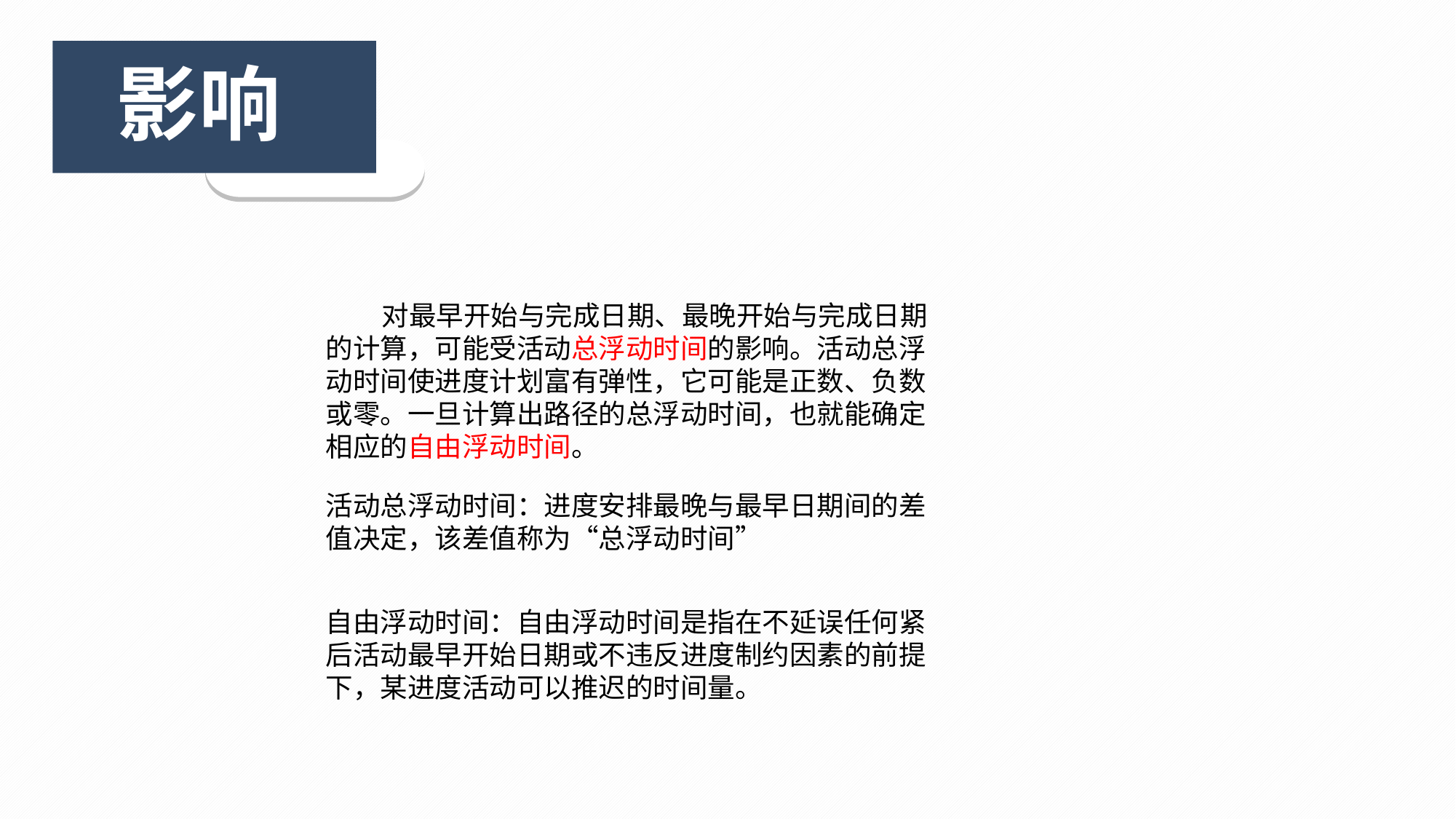

影响

        对最早开始与完成日期、最晚开始与完成日期的计算，可能受活动总浮动时间的影响。活动总浮动时间使进度计划富有弹性，它可能是正数、负数或零。一旦计算出路径的总浮动时间，也就能确定相应的自由浮动时间。
活动总浮动时间：进度安排最晚与最早日期间的差值决定，该差值称为“总浮动时间”
自由浮动时间：自由浮动时间是指在不延误任何紧后活动最早开始日期或不违反进度制约因素的前提下，某进度活动可以推迟的时间量。